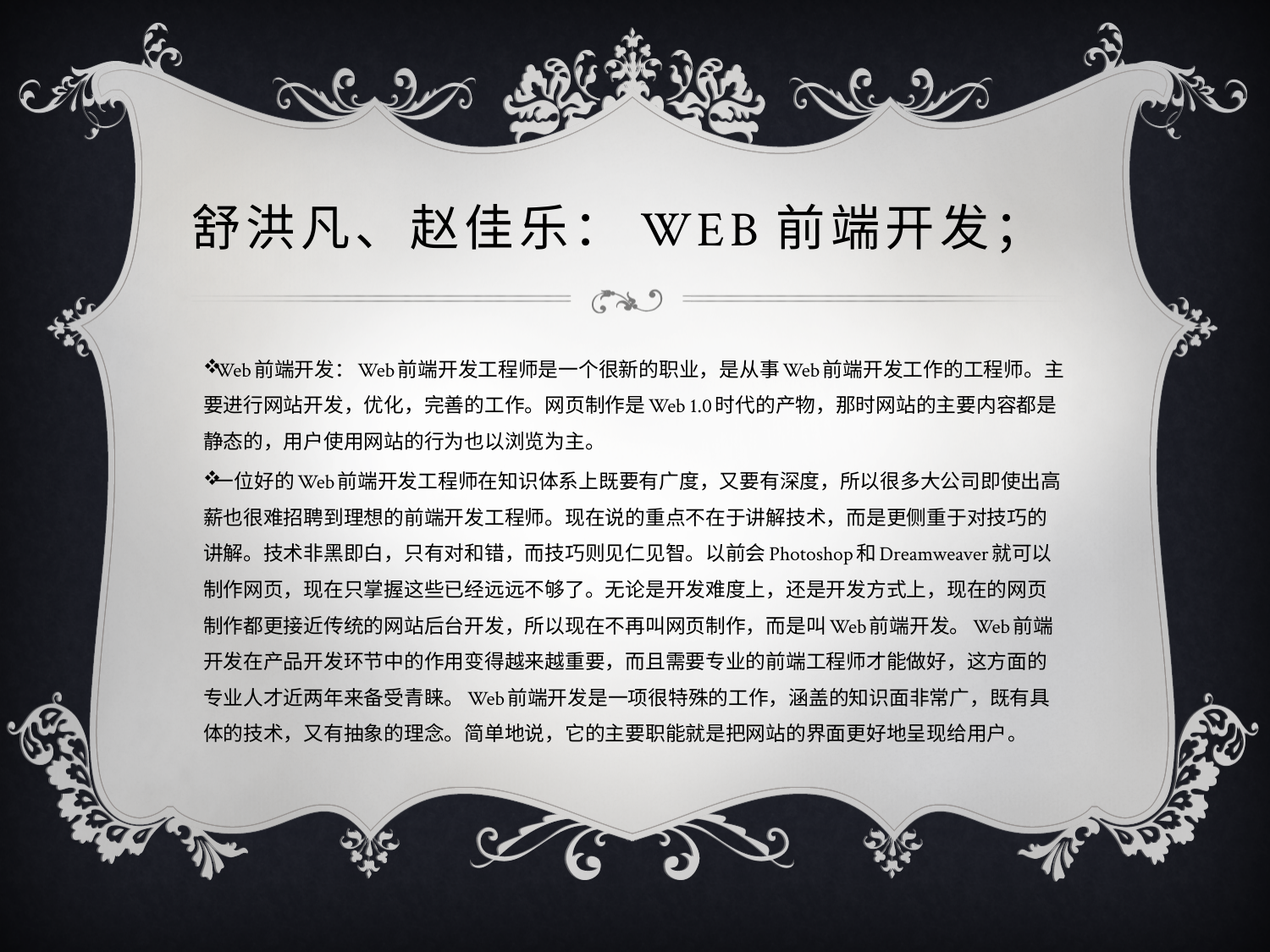

# 舒洪凡、赵佳乐：web前端开发；
Web前端开发：Web前端开发工程师是一个很新的职业，是从事Web前端开发工作的工程师。主要进行网站开发，优化，完善的工作。网页制作是Web 1.0时代的产物，那时网站的主要内容都是静态的，用户使用网站的行为也以浏览为主。
一位好的Web前端开发工程师在知识体系上既要有广度，又要有深度，所以很多大公司即使出高薪也很难招聘到理想的前端开发工程师。现在说的重点不在于讲解技术，而是更侧重于对技巧的讲解。技术非黑即白，只有对和错，而技巧则见仁见智。以前会Photoshop和Dreamweaver就可以制作网页，现在只掌握这些已经远远不够了。无论是开发难度上，还是开发方式上，现在的网页制作都更接近传统的网站后台开发，所以现在不再叫网页制作，而是叫Web前端开发。Web前端开发在产品开发环节中的作用变得越来越重要，而且需要专业的前端工程师才能做好，这方面的专业人才近两年来备受青睐。Web前端开发是一项很特殊的工作，涵盖的知识面非常广，既有具体的技术，又有抽象的理念。简单地说，它的主要职能就是把网站的界面更好地呈现给用户。